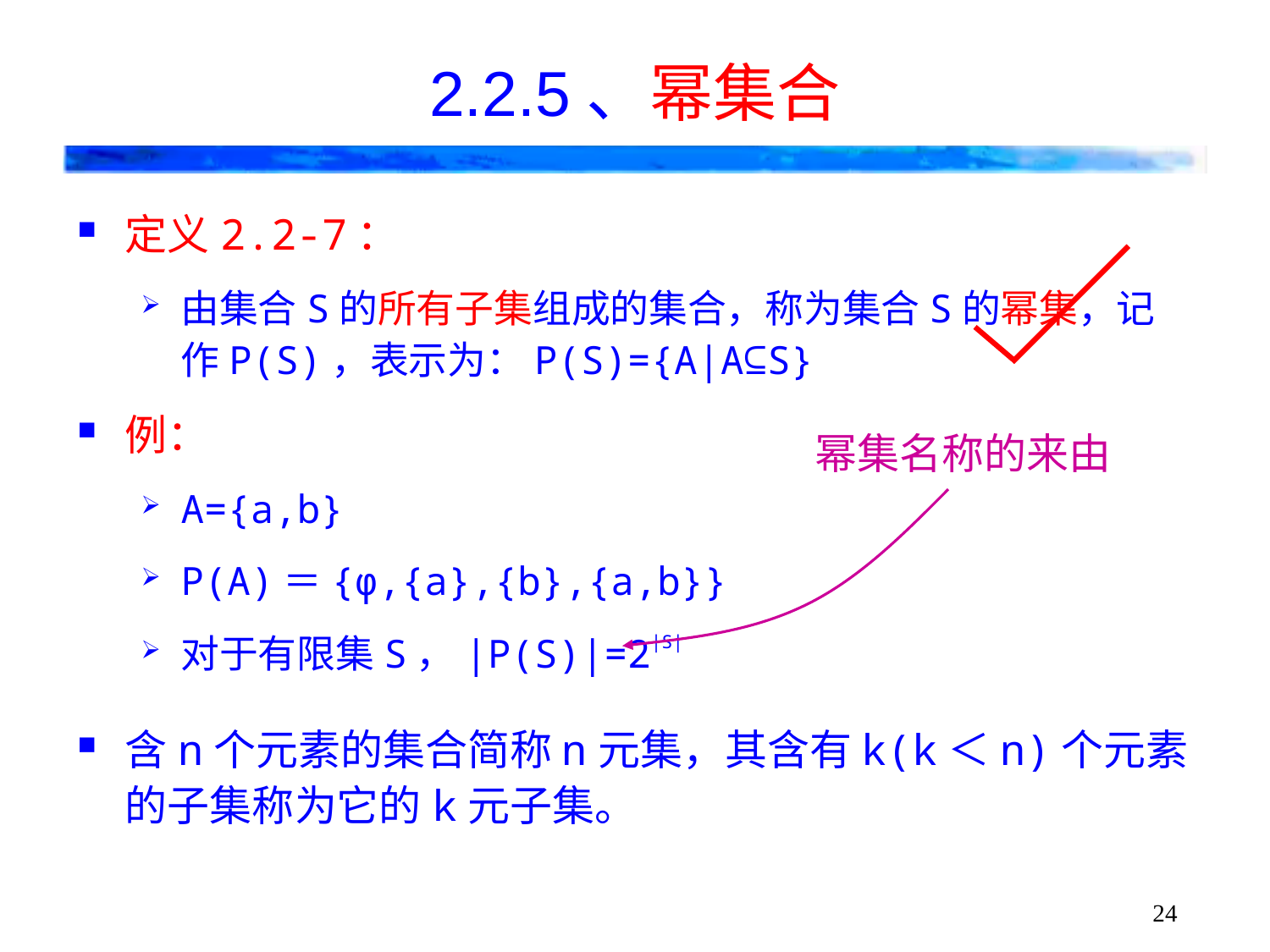

# 2.2.5、幂集合
定义2.2-7：
由集合S的所有子集组成的集合，称为集合S的幂集，记作P(S)，表示为：P(S)={A|A⊆S}
例：
A={a,b}
P(A)＝{φ,{a},{b},{a,b}}
对于有限集S，|P(S)|=2|S|
含n个元素的集合简称n元集，其含有k(k＜n)个元素的子集称为它的k元子集。
幂集名称的来由

24